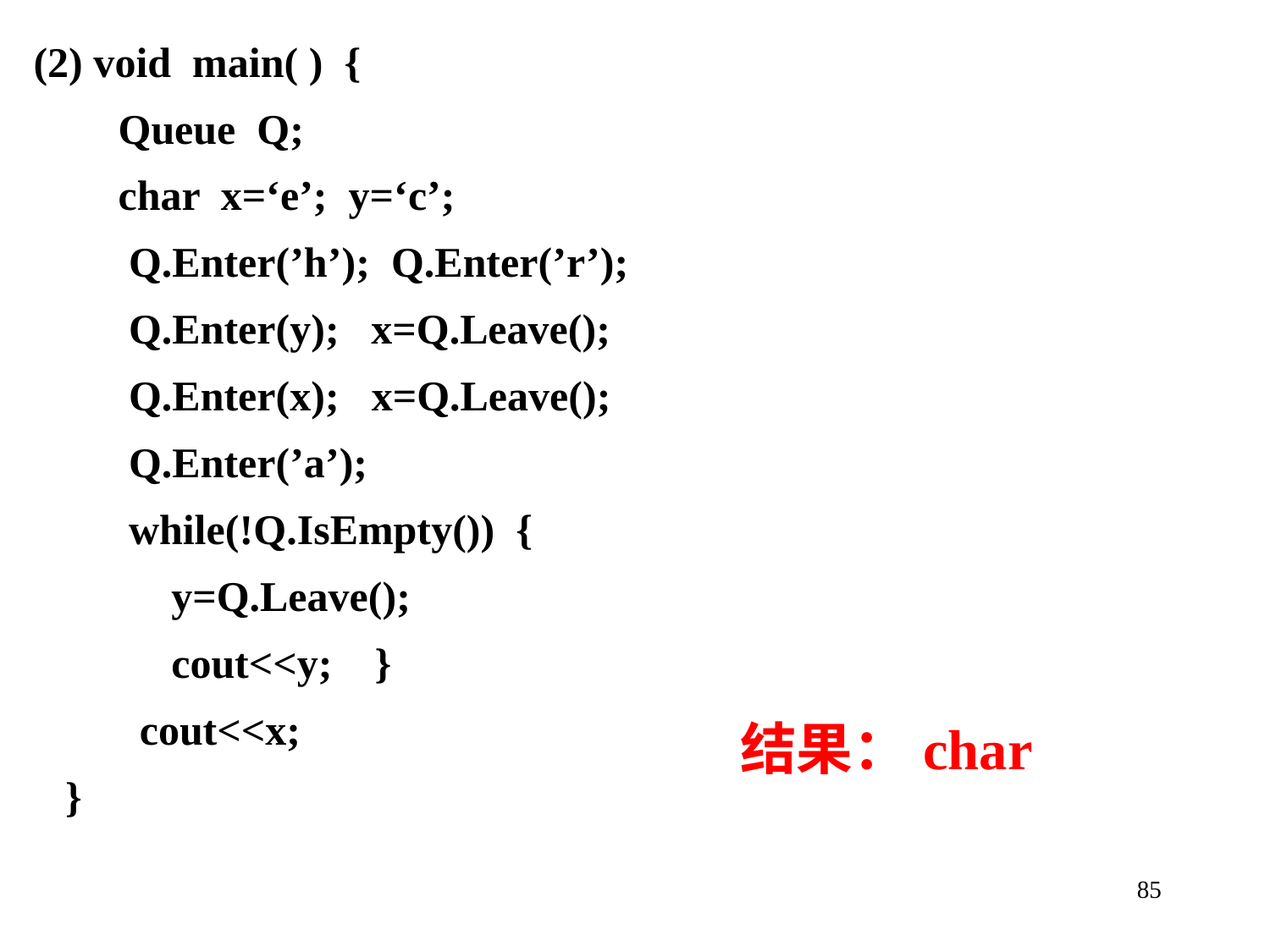

(2) void  main( )  {
        Queue  Q;
        char  x=‘e’;  y=‘c’;
         Q.Enter(’h’);  Q.Enter(’r’);
         Q.Enter(y);   x=Q.Leave();
         Q.Enter(x);   x=Q.Leave();
         Q.Enter(’a’);
         while(!Q.IsEmpty())  {
             y=Q.Leave();
             cout<<y;    }
          cout<<x;
   }
结果：char
85